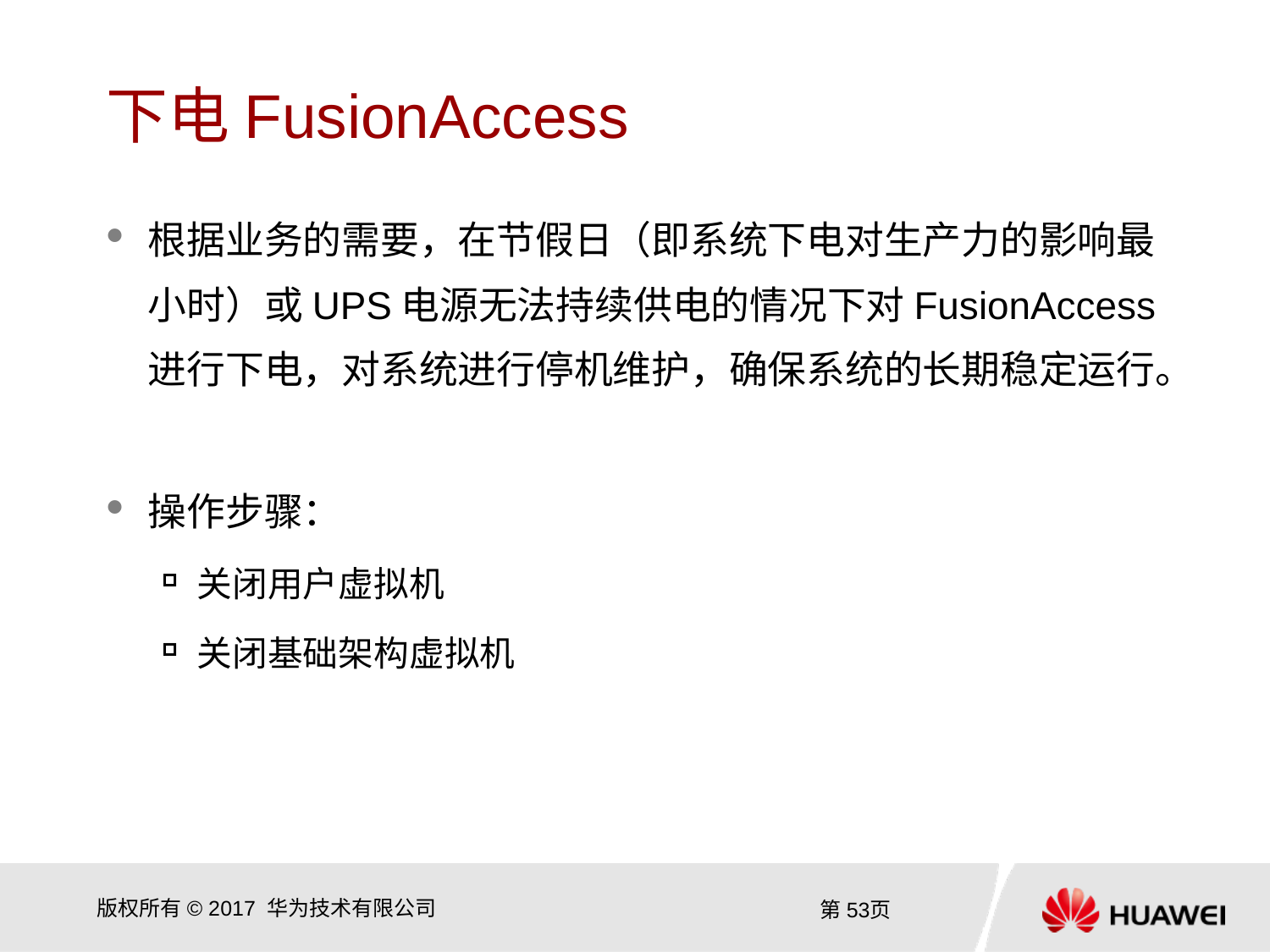

# 下电FusionAccess
根据业务的需要，在节假日（即系统下电对生产力的影响最小时）或UPS电源无法持续供电的情况下对FusionAccess进行下电，对系统进行停机维护，确保系统的长期稳定运行。
操作步骤：
关闭用户虚拟机
关闭基础架构虚拟机